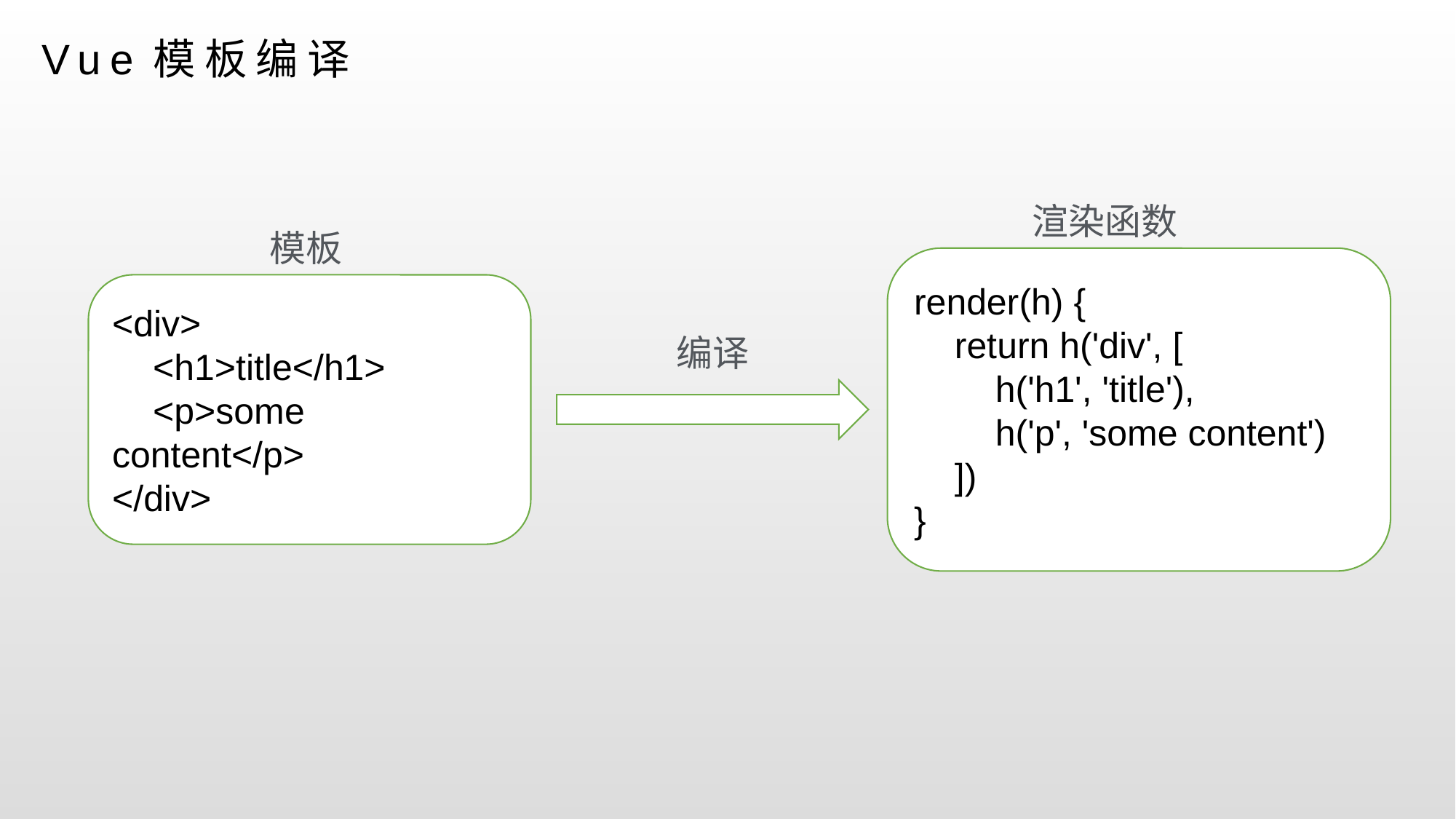

# Vue模板编译
渲染函数
模板
render(h) {
    return h('div', [
        h('h1', 'title'),
        h('p', 'some content')
    ])
}
<div>
    <h1>title</h1>
    <p>some content</p>
</div>
编译